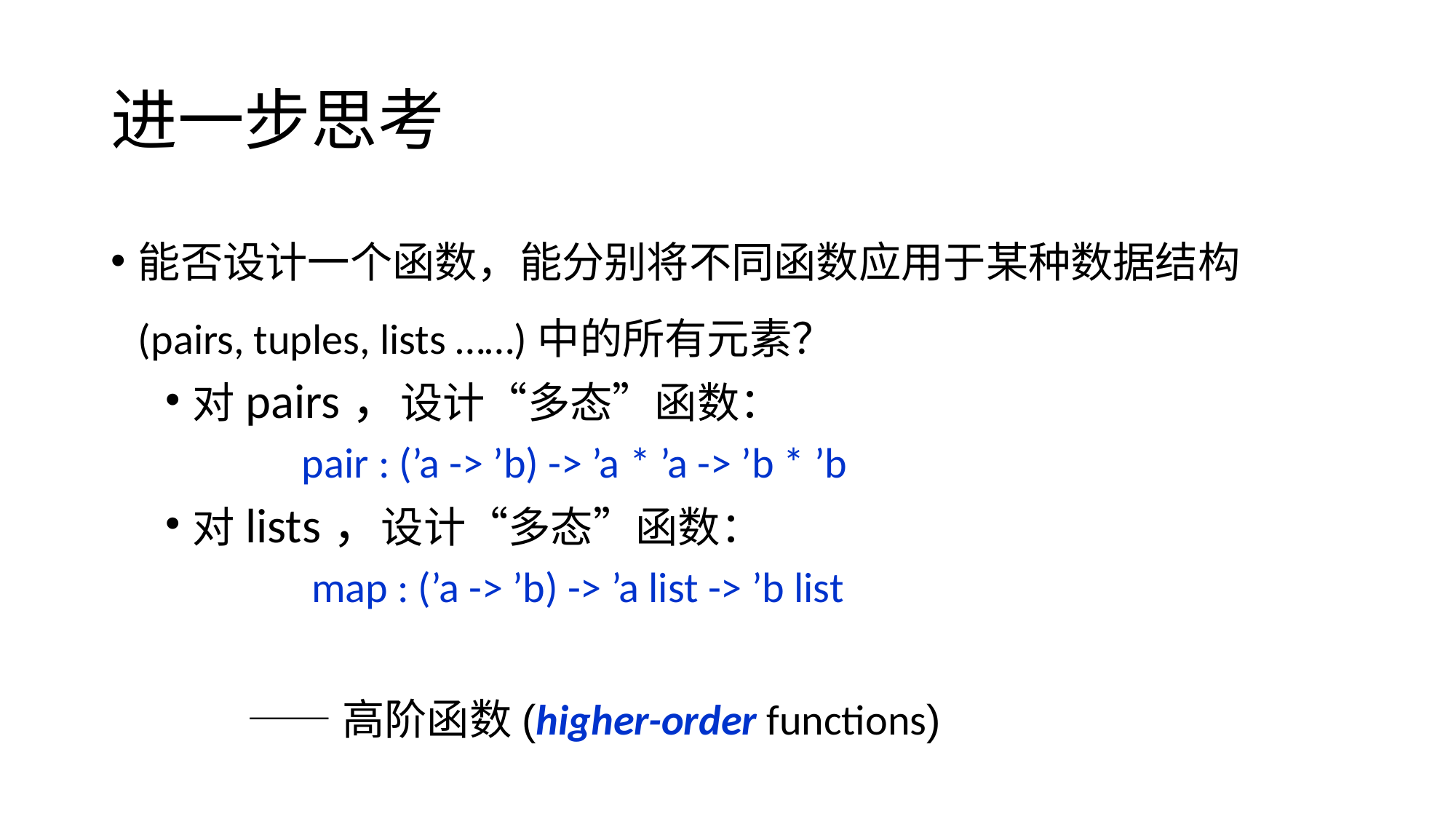

# 进一步思考
能否设计一个函数，能分别将不同函数应用于某种数据结构(pairs, tuples, lists ……)中的所有元素？
对pairs，设计“多态”函数：
		pair : (’a -> ’b) -> ’a * ’a -> ’b * ’b
对lists，设计“多态”函数：
		 map : (’a -> ’b) -> ’a list -> ’b list

		——高阶函数(higher-order functions)